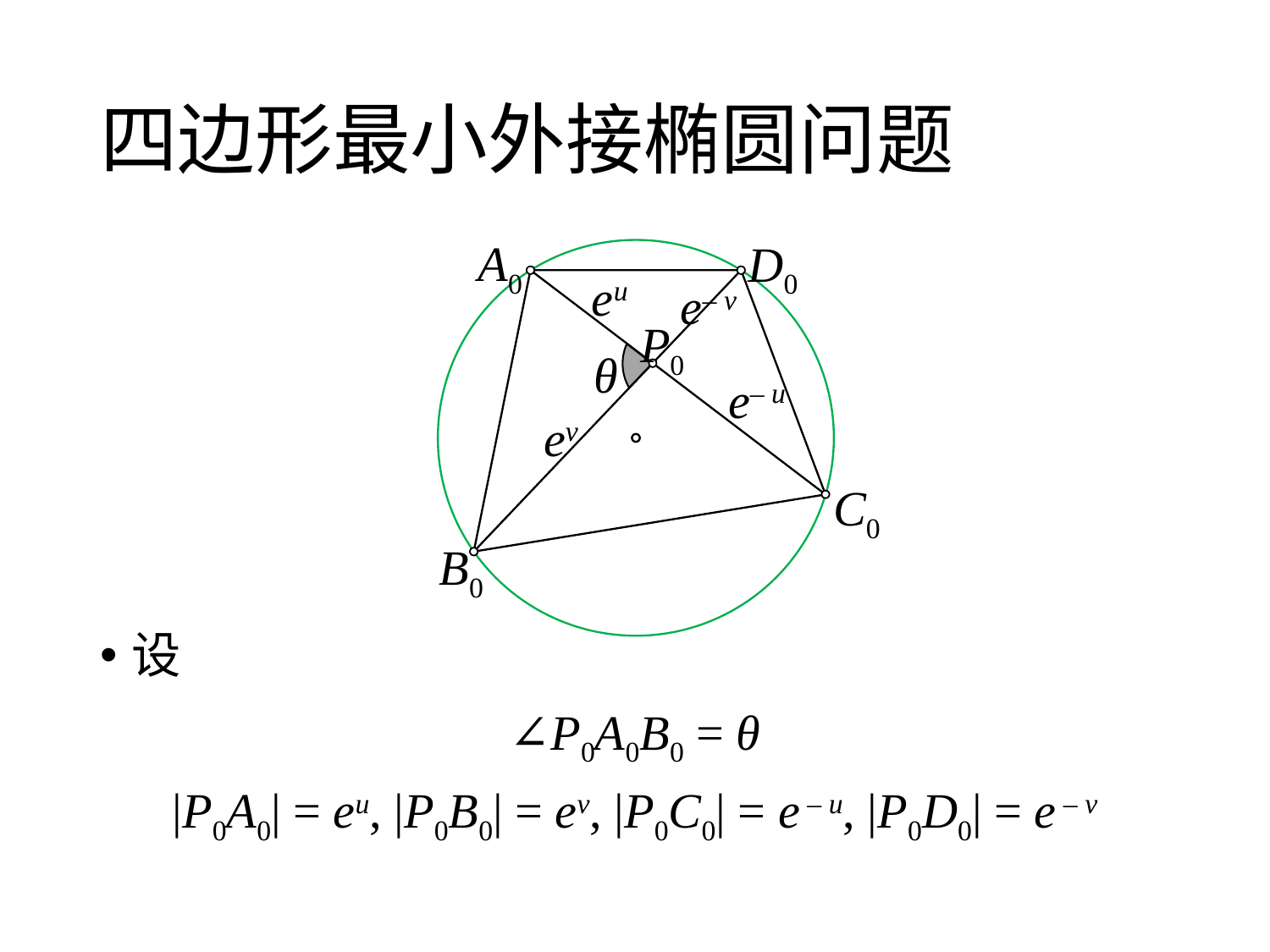

# 四边形最小外接椭圆问题
A0
D0

eu
e– v
P0

θ
e– u
ev
C0
B0
设
∠P0A0B0 = θ
|P0A0| = eu, |P0B0| = ev, |P0C0| = e – u, |P0D0| = e – v